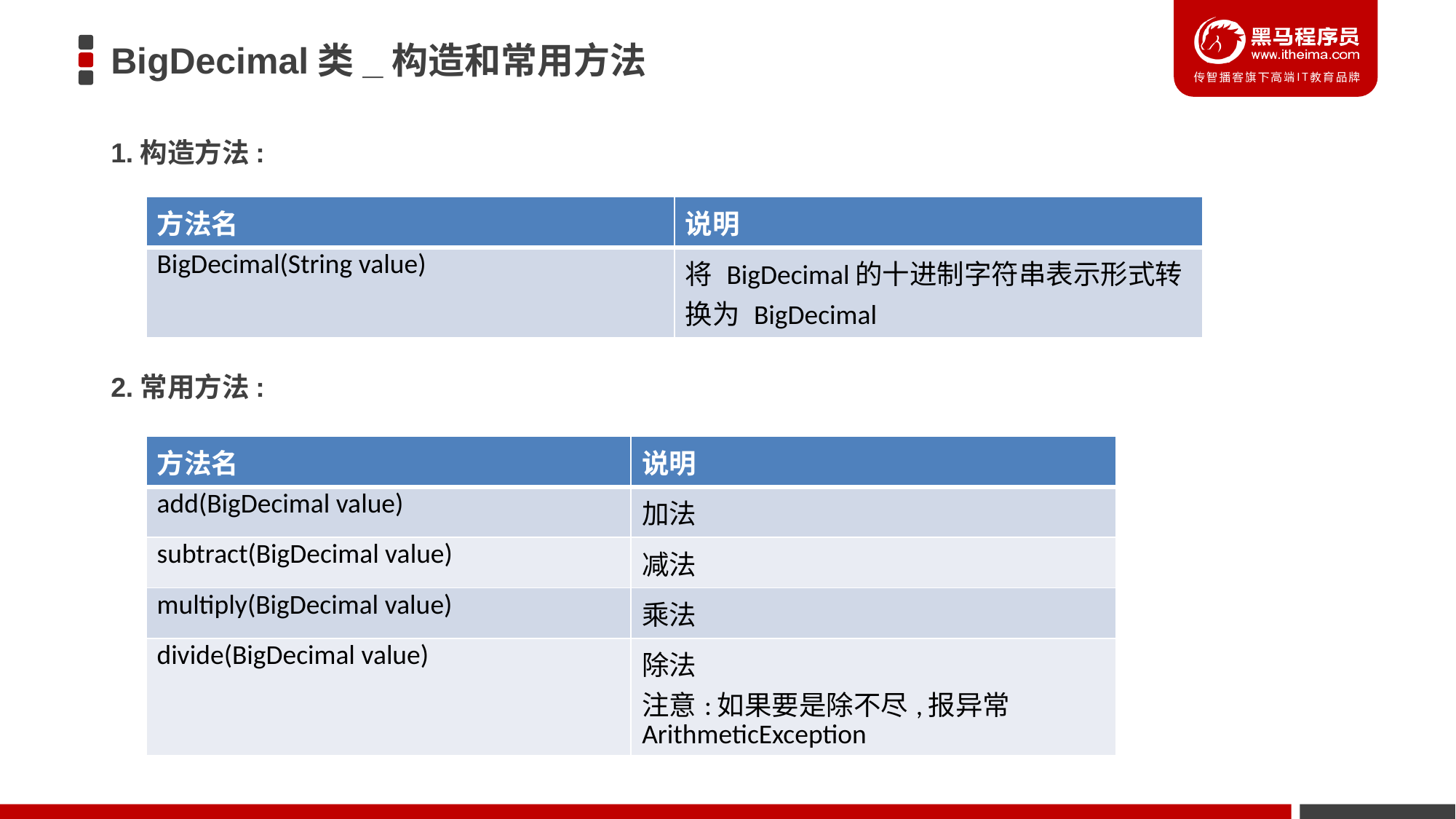

# BigDecimal类_构造和常用方法
1.构造方法:

| 方法名 | 说明 |
| --- | --- |
| BigDecimal(String value) | 将 BigDecimal的十进制字符串表示形式转换为 BigDecimal |
2.常用方法:

| 方法名 | 说明 |
| --- | --- |
| add(BigDecimal value) | 加法 |
| subtract(BigDecimal value) | 减法 |
| multiply(BigDecimal value) | 乘法 |
| divide(BigDecimal value) | 除法 注意:如果要是除不尽,报异常ArithmeticException |